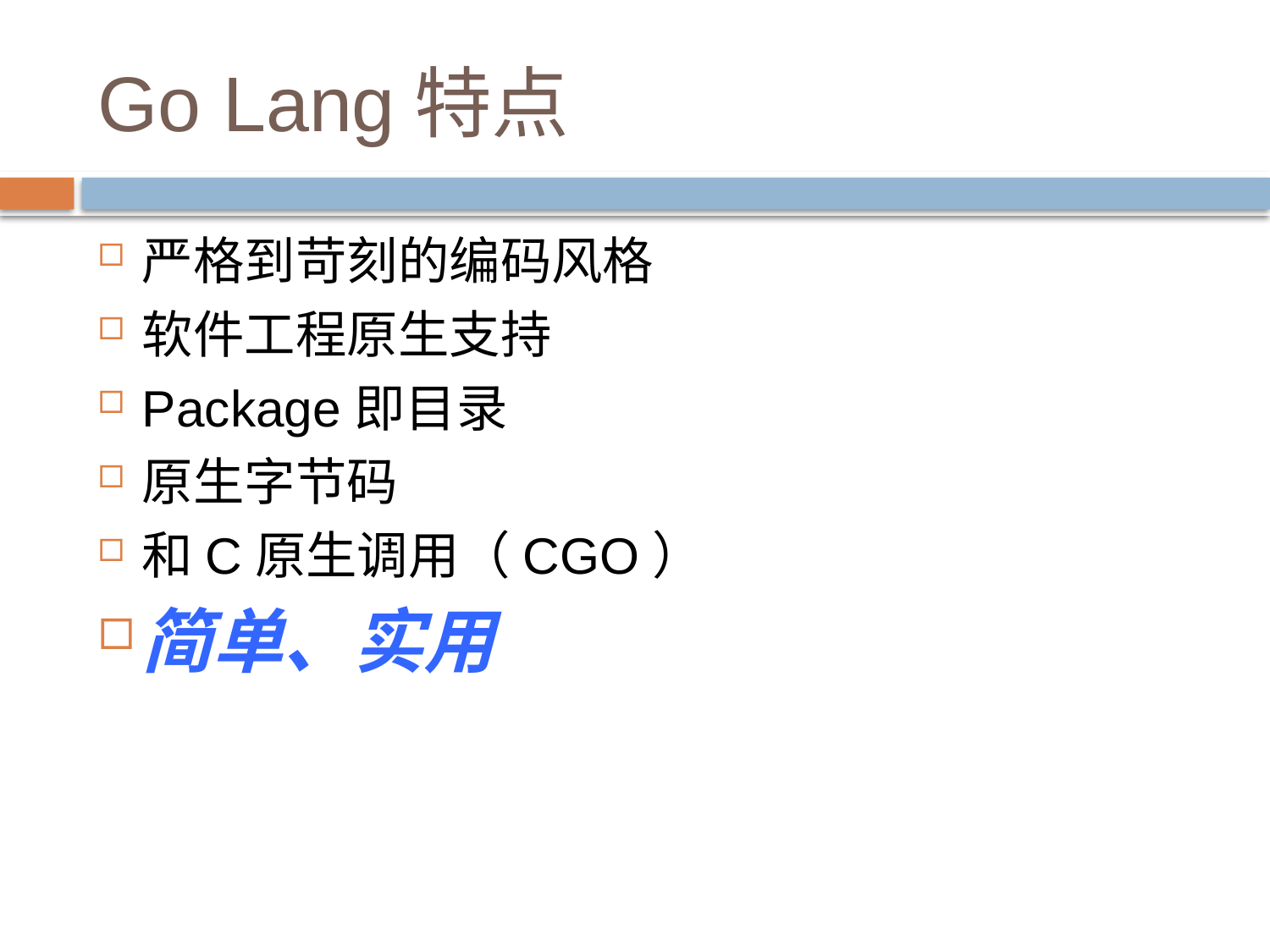

# Go Lang特点
严格到苛刻的编码风格
软件工程原生支持
Package即目录
原生字节码
和C原生调用（CGO）
简单、实用